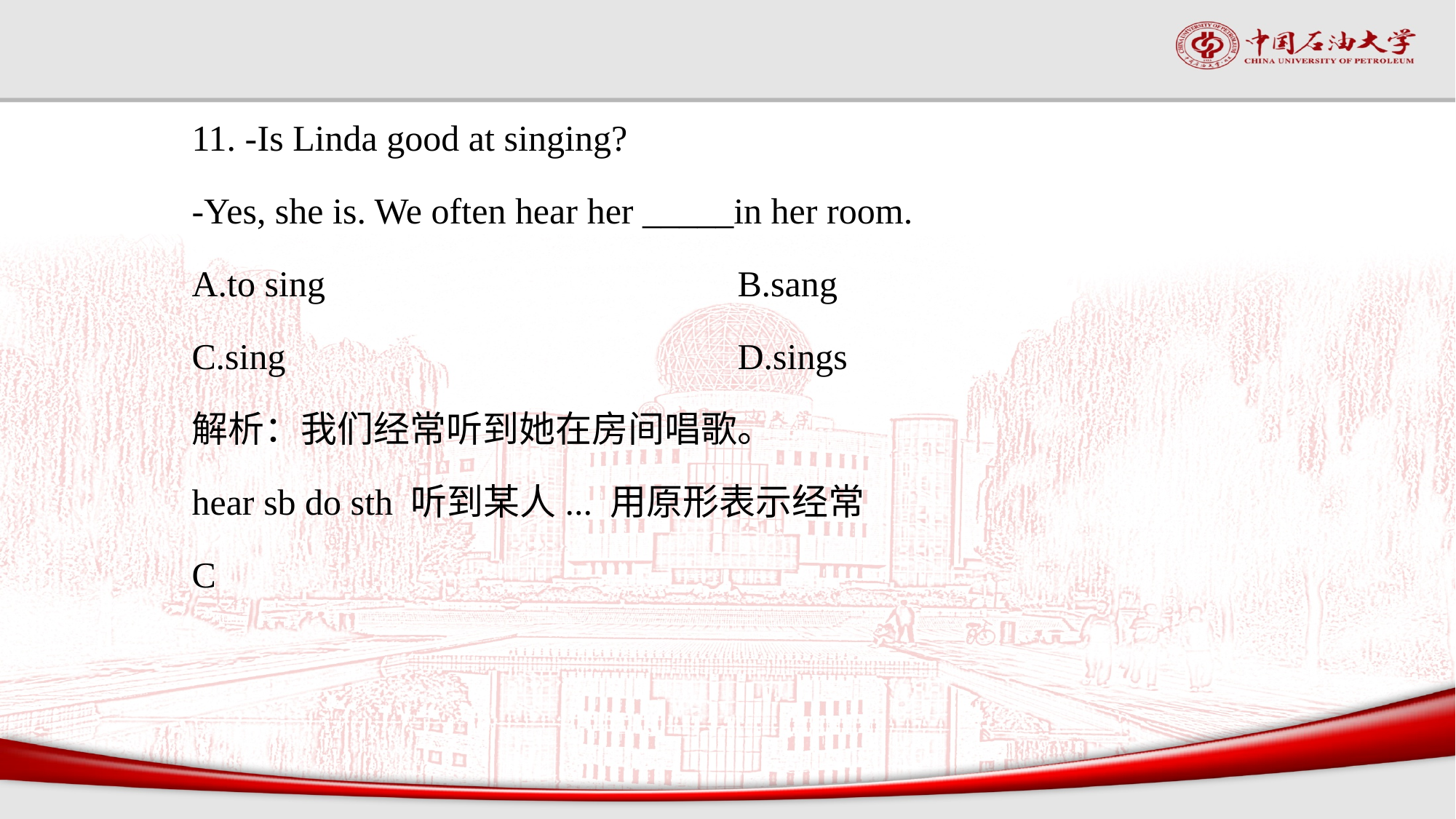

#
11. -Is Linda good at singing?
-Yes, she is. We often hear her _____in her room.
A.to sing				B.sang
C.sing				            D.sings
解析：我们经常听到她在房间唱歌。
hear sb do sth 听到某人... 用原形表示经常
C